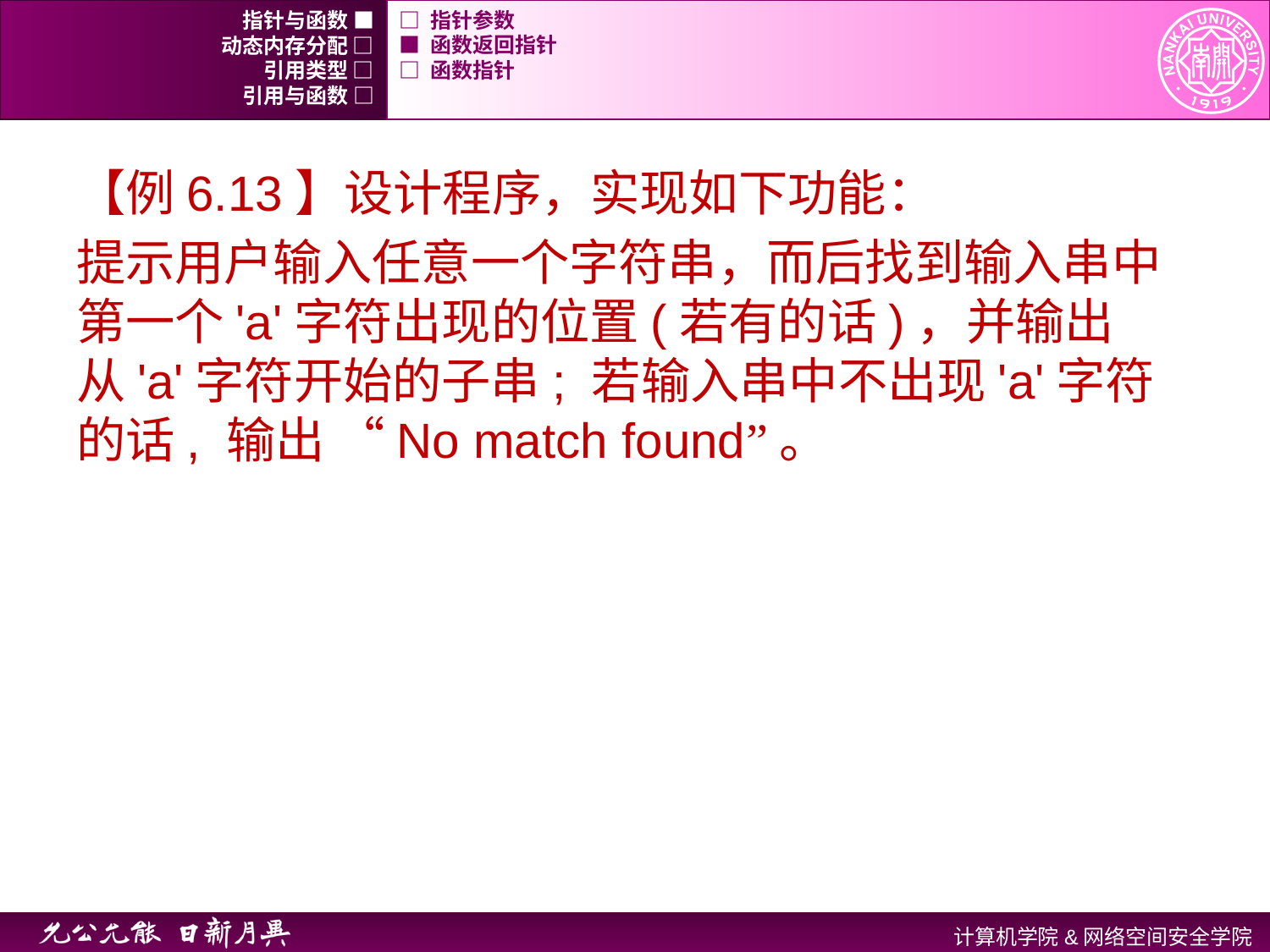

指针与函数 ■
□ 指针参数
动态内存分配 □
■ 函数返回指针
引用类型 □
□ 函数指针
引用与函数 □

【例6.13】设计程序，实现如下功能：
提示用户输入任意一个字符串，而后找到输入串中第一个'a'字符出现的位置(若有的话)，并输出从'a'字符开始的子串; 若输入串中不出现'a'字符的话, 输出 “No match found”。